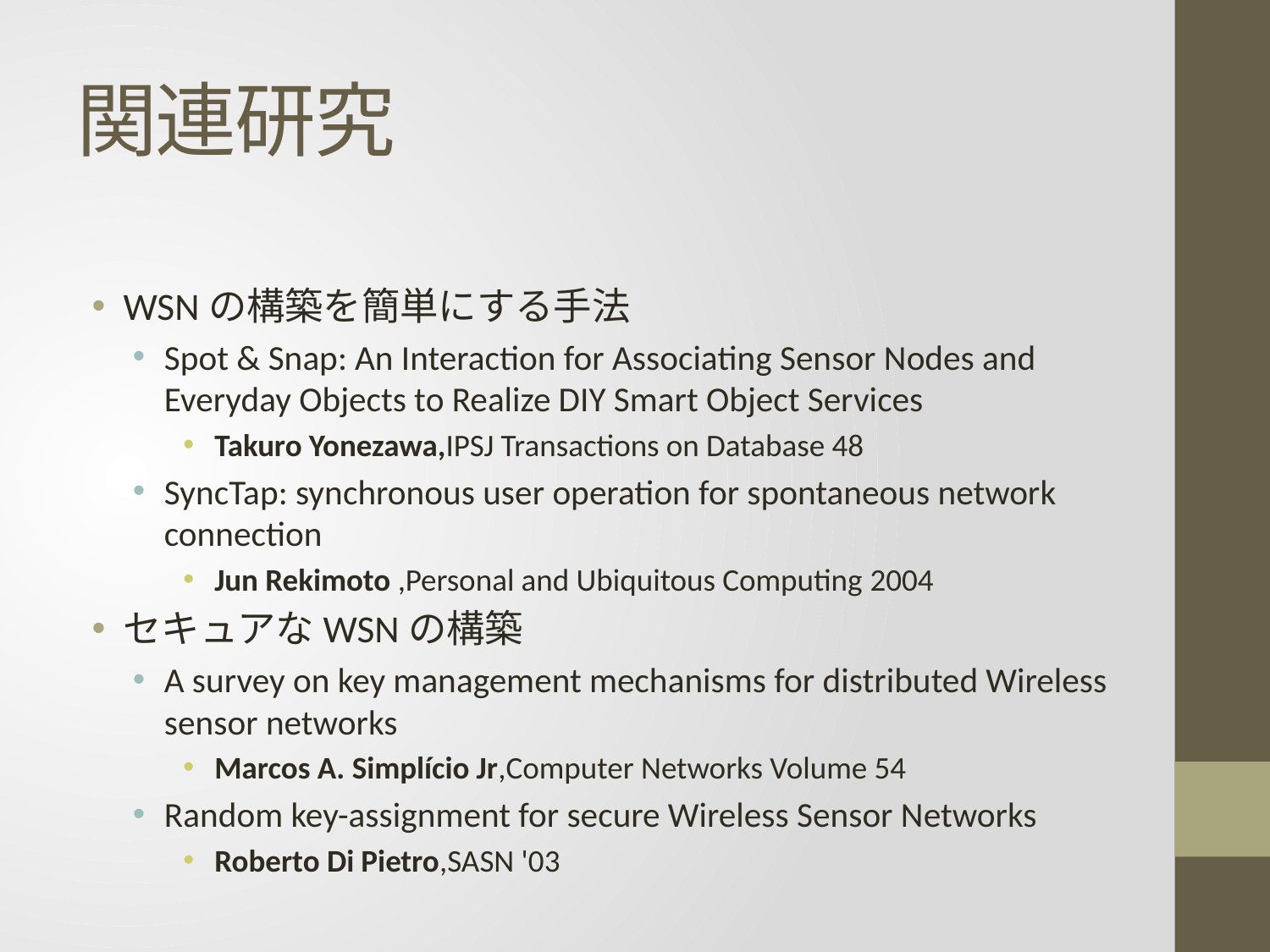

# 関連研究

WSNの構築を簡単にする手法
Spot & Snap: An Interaction for Associating Sensor Nodes and Everyday Objects to Realize DIY Smart Object Services
Takuro Yonezawa,IPSJ Transactions on Database 48
SyncTap: synchronous user operation for spontaneous network connection
Jun Rekimoto ,Personal and Ubiquitous Computing 2004
セキュアなWSNの構築
A survey on key management mechanisms for distributed Wireless sensor networks
Marcos A. Simplício Jr,Computer Networks Volume 54
Random key-assignment for secure Wireless Sensor Networks
Roberto Di Pietro,SASN '03